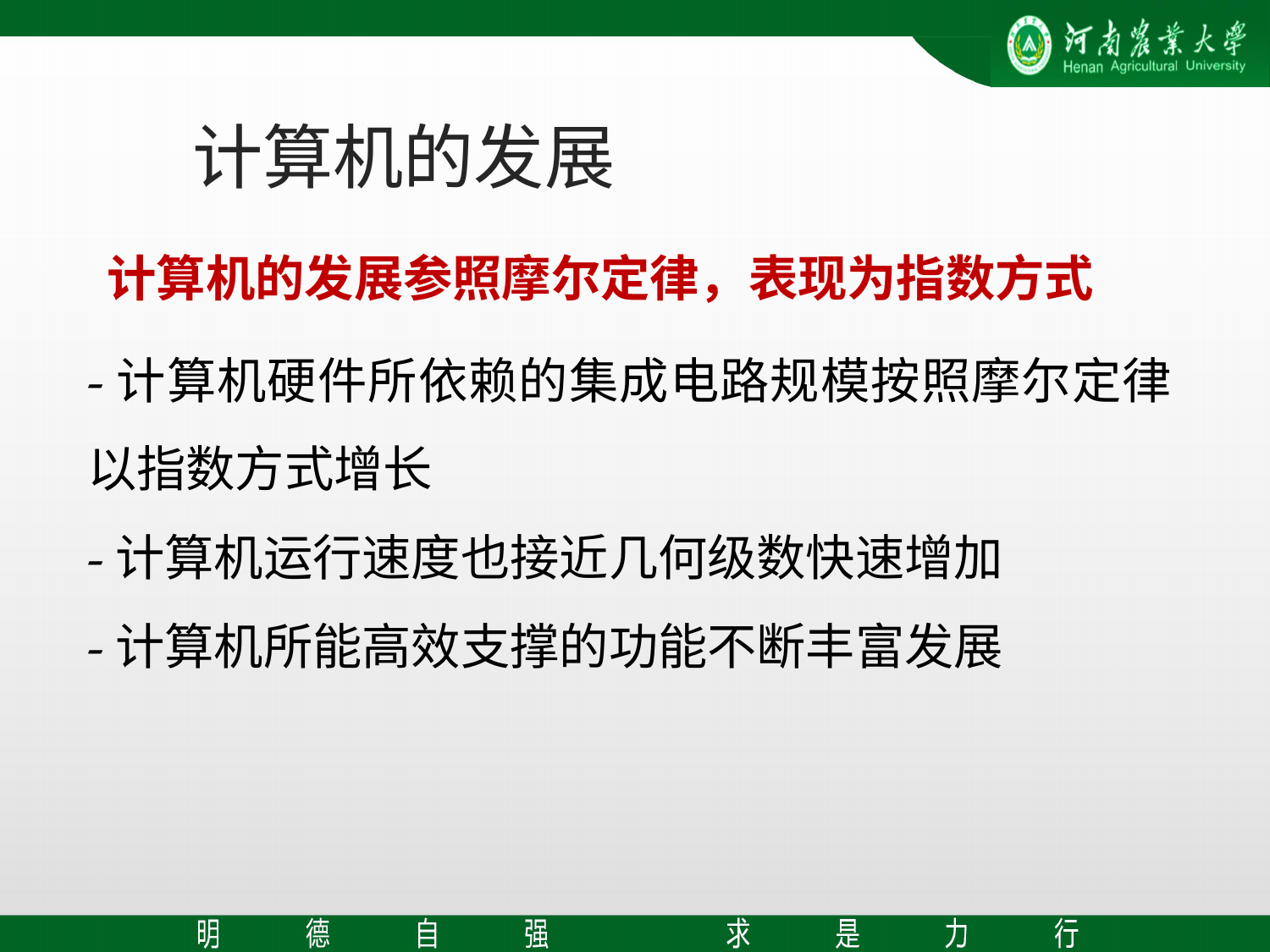

计算机的发展
计算机的发展参照摩尔定律，表现为指数方式
-计算机硬件所依赖的集成电路规模按照摩尔定律以指数方式增长
-计算机运行速度也接近几何级数快速增加
-计算机所能高效支撑的功能不断丰富发展